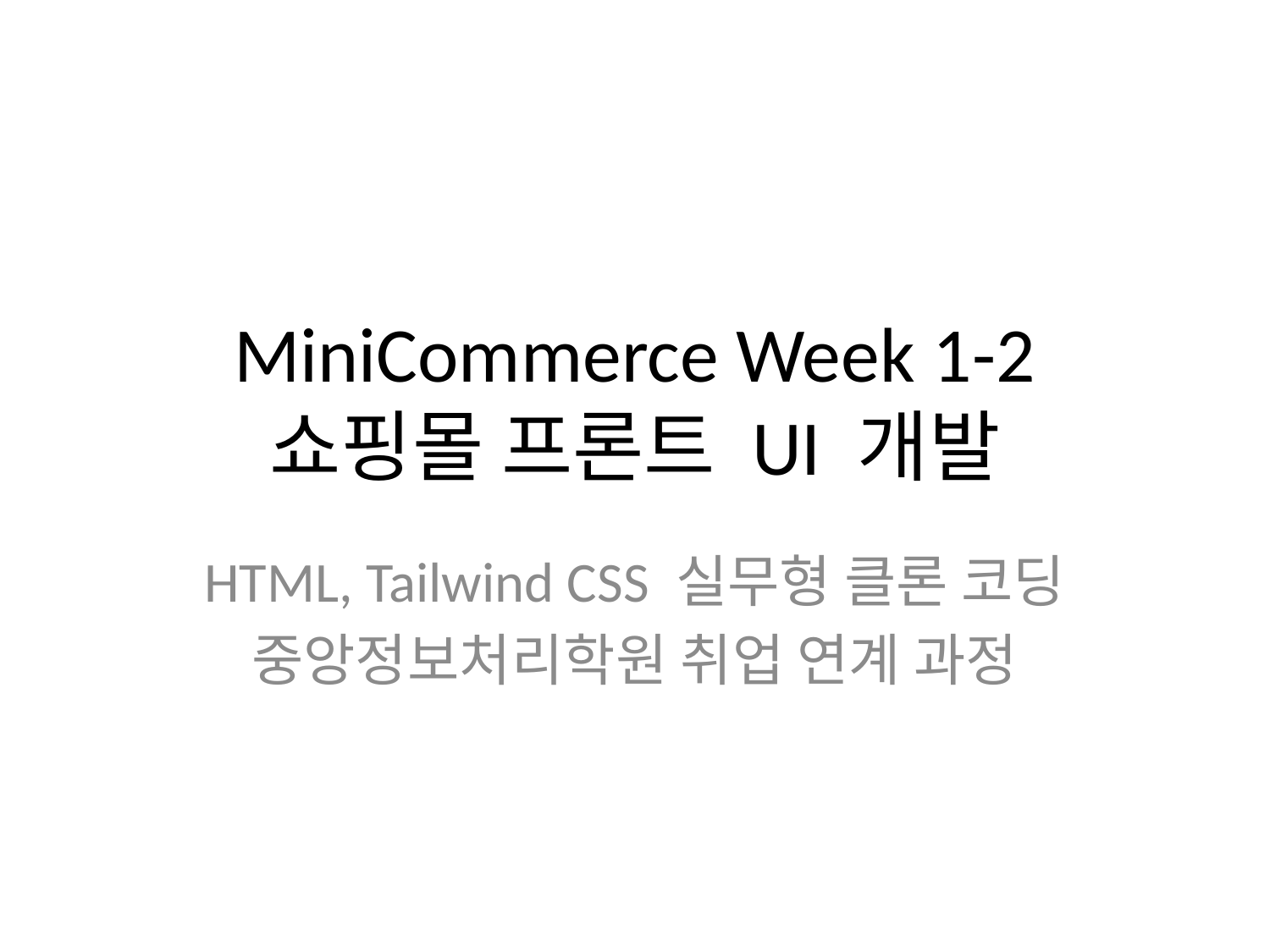

# MiniCommerce Week 1-2
쇼핑몰 프론트 UI 개발
HTML, Tailwind CSS 실무형 클론 코딩
중앙정보처리학원 취업 연계 과정